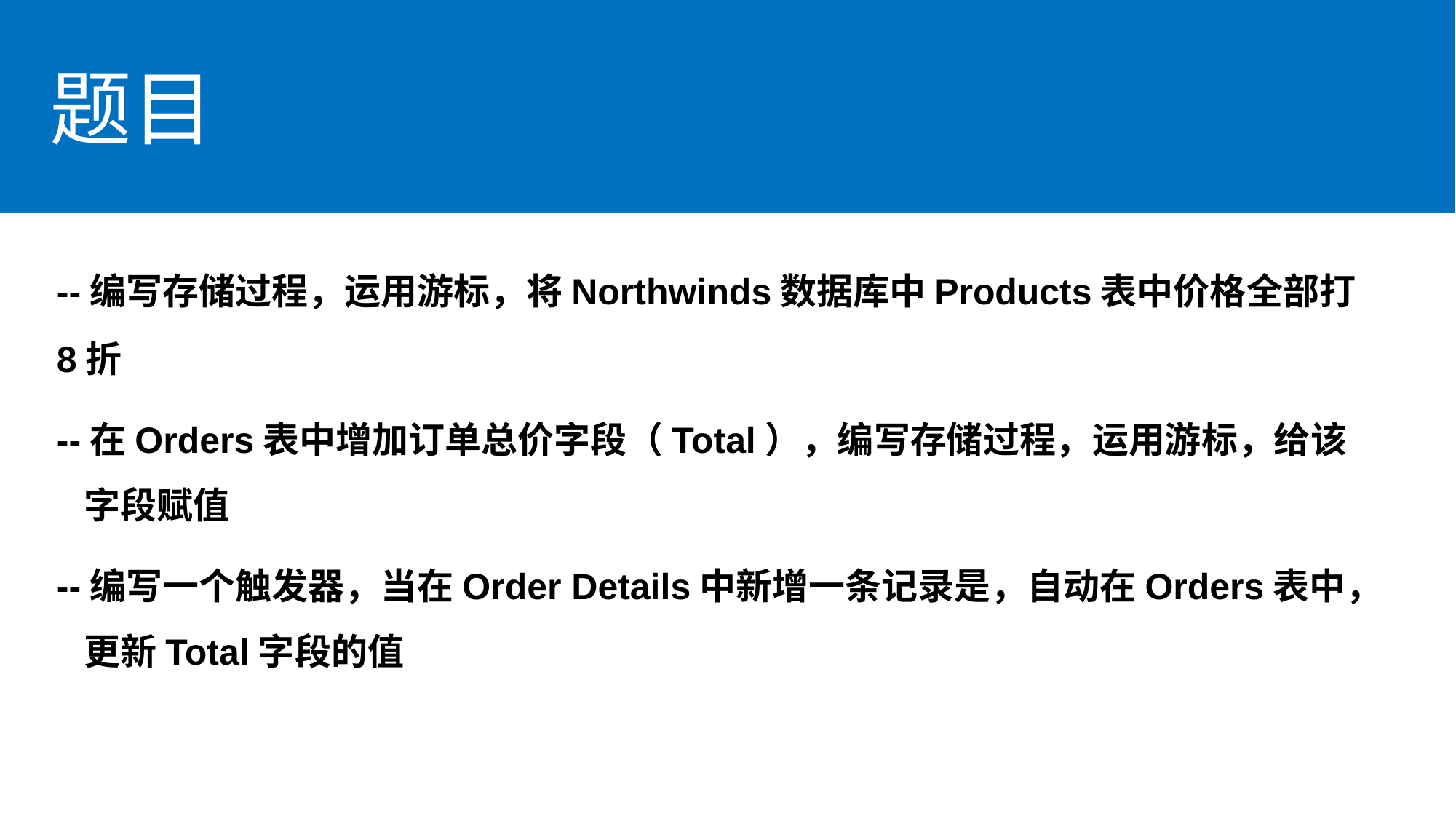

题目
--编写存储过程，运用游标，将Northwinds数据库中Products表中价格全部打8折
--在Orders表中增加订单总价字段（Total），编写存储过程，运用游标，给该字段赋值
--编写一个触发器，当在Order Details中新增一条记录是，自动在Orders表中，更新Total字段的值